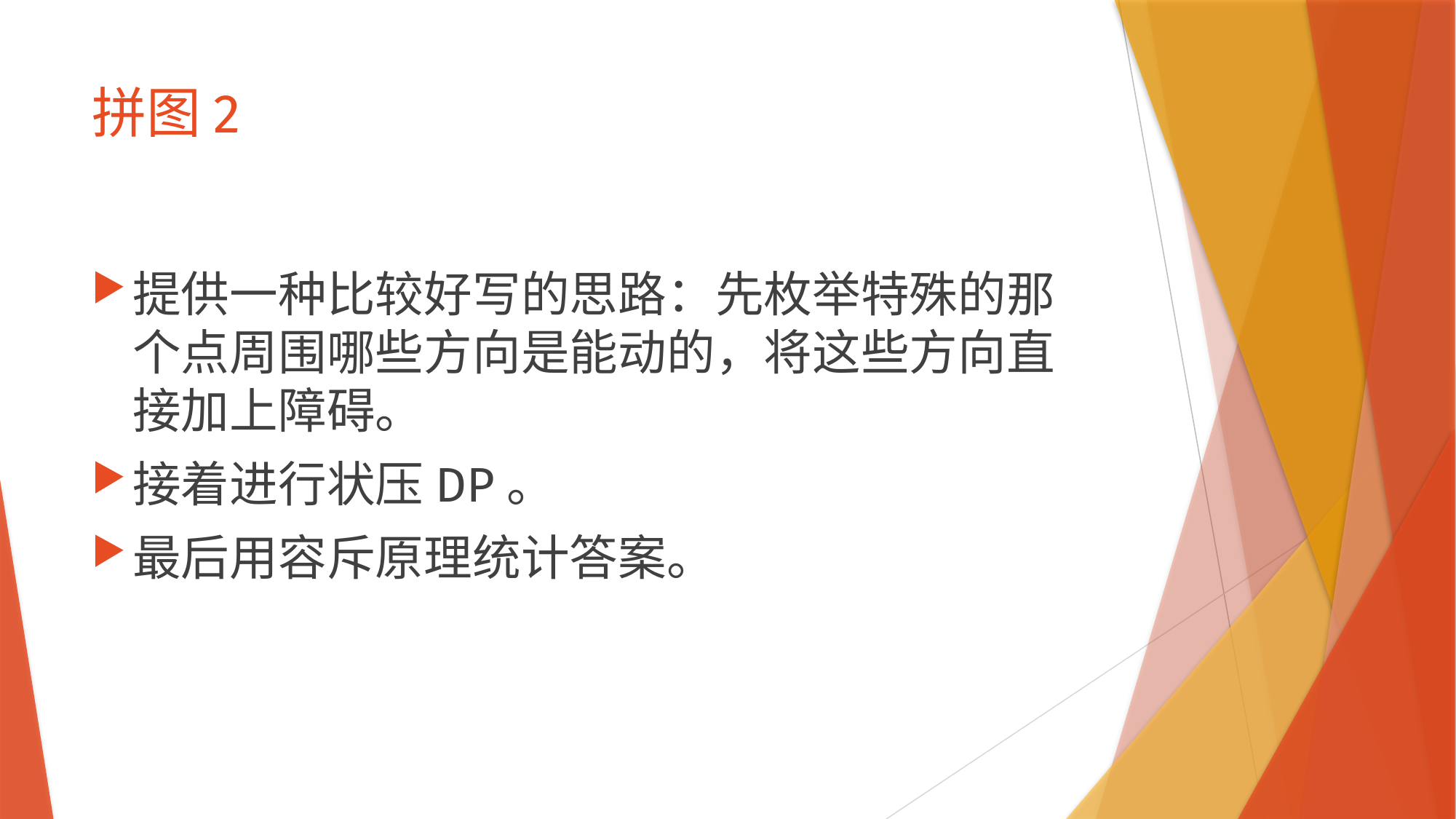

# 拼图2
提供一种比较好写的思路：先枚举特殊的那个点周围哪些方向是能动的，将这些方向直接加上障碍。
接着进行状压DP。
最后用容斥原理统计答案。